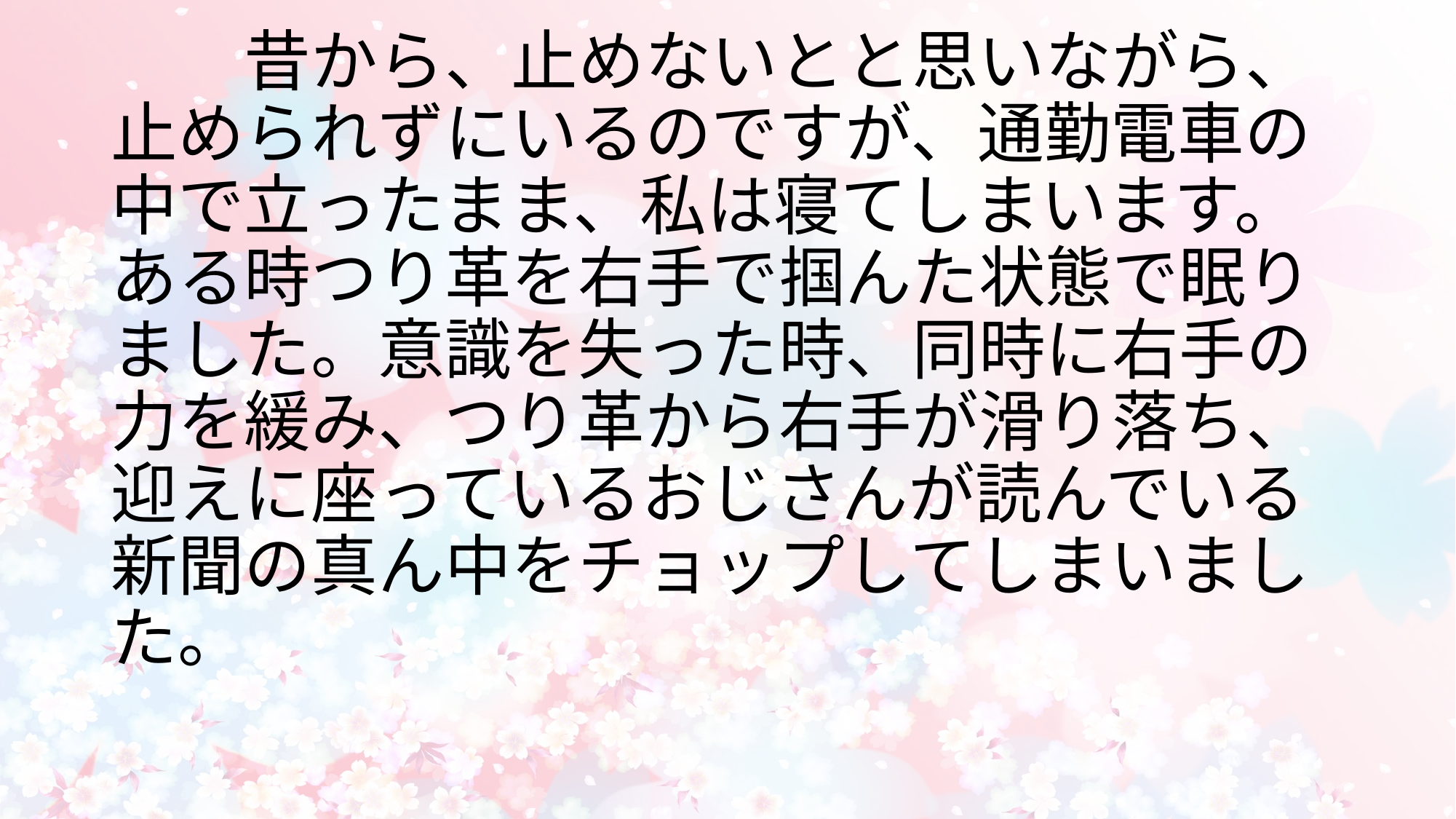

昔から、止めないとと思いながら、止められずにいるのですが、通勤電車の中で立ったまま、私は寝てしまいます。ある時つり革を右手で掴んた状態で眠りました。意識を失った時、同時に右手の力を緩み、つり革から右手が滑り落ち、迎えに座っているおじさんが読んでいる新聞の真ん中をチョップしてしまいました。